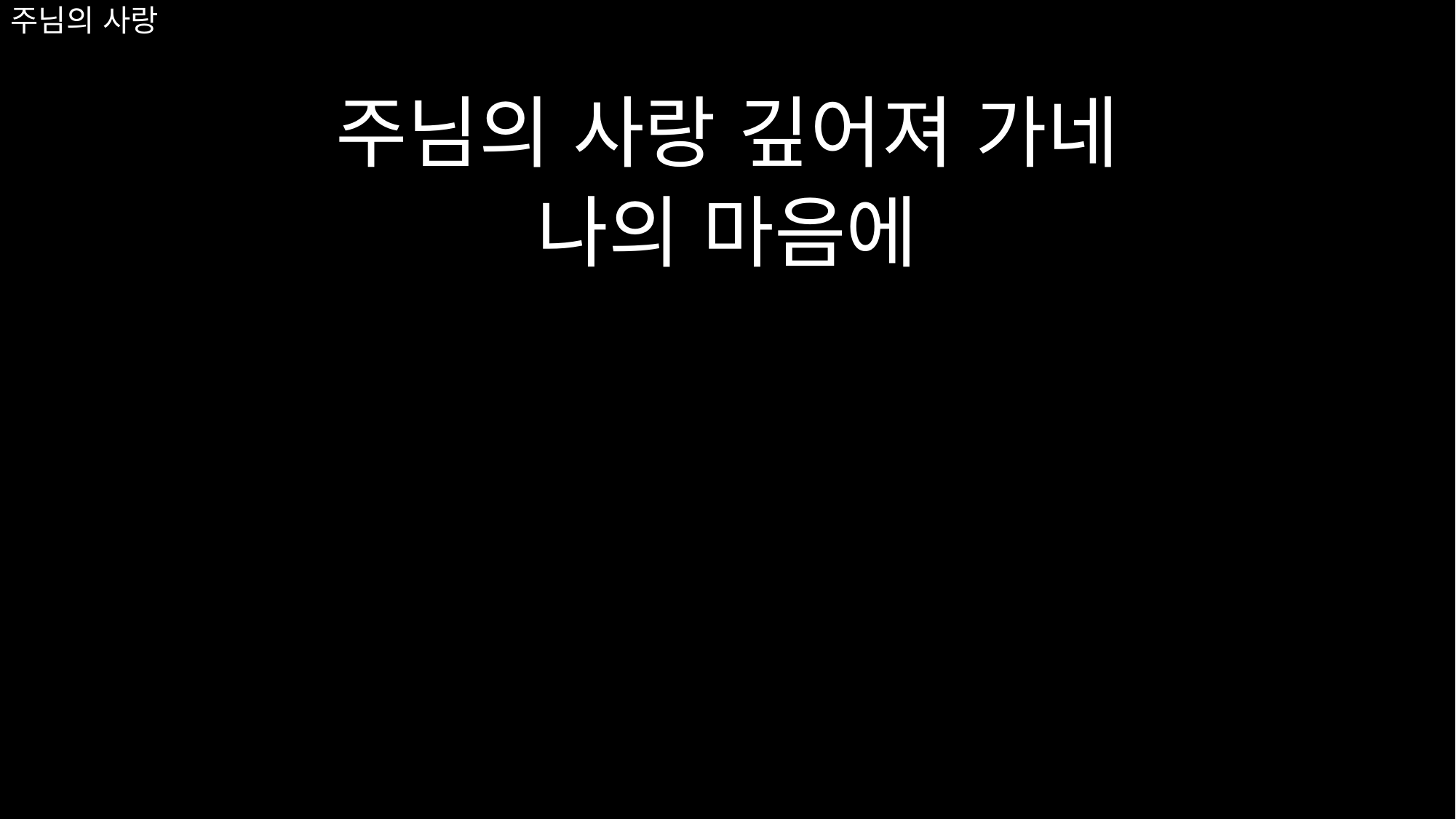

# 주님의 사랑
주님의 사랑 깊어져 가네
나의 마음에